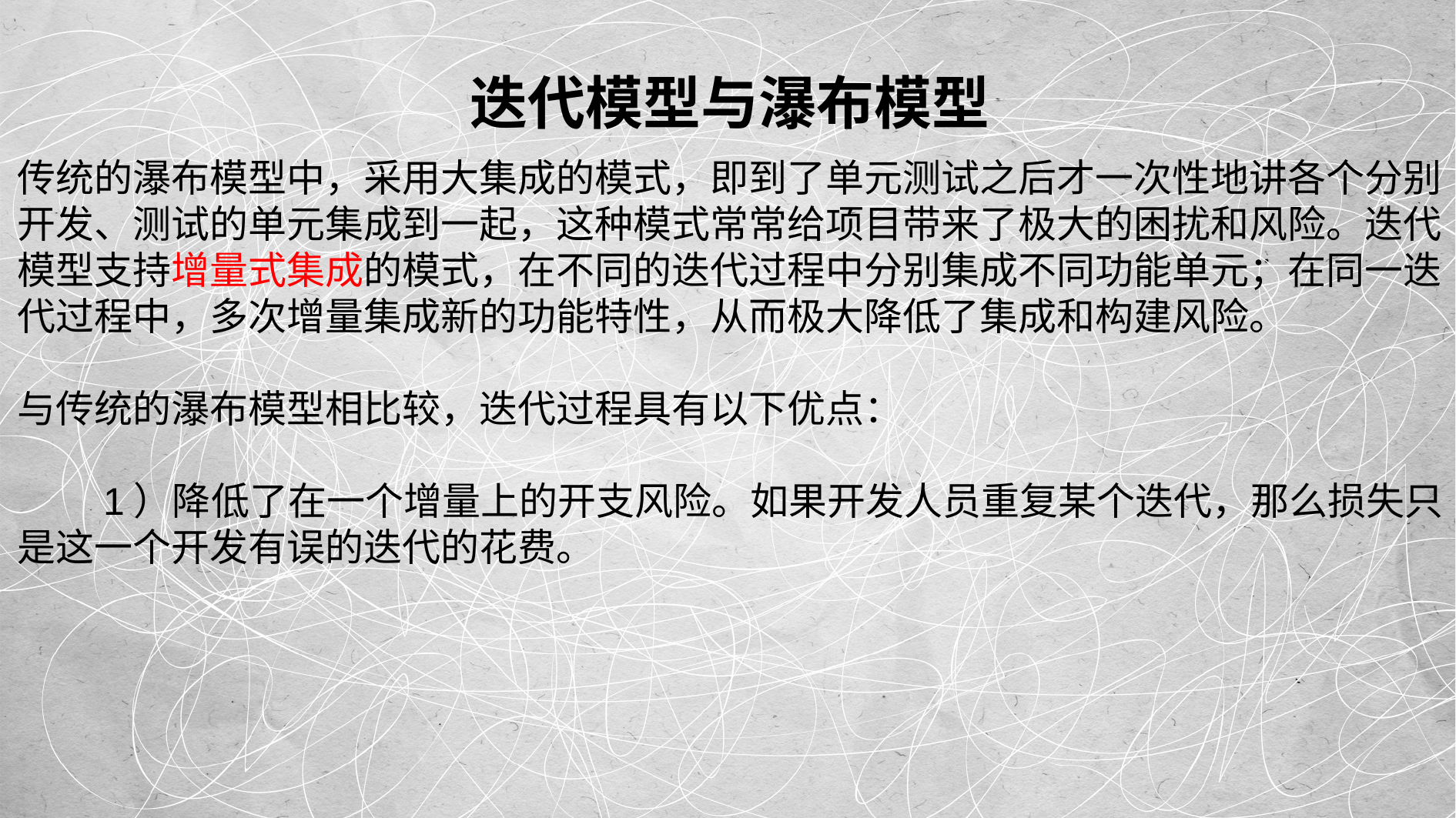

迭代模型与瀑布模型
传统的瀑布模型中，采用大集成的模式，即到了单元测试之后才一次性地讲各个分别开发、测试的单元集成到一起，这种模式常常给项目带来了极大的困扰和风险。迭代模型支持增量式集成的模式，在不同的迭代过程中分别集成不同功能单元；在同一迭代过程中，多次增量集成新的功能特性，从而极大降低了集成和构建风险。

与传统的瀑布模型相比较，迭代过程具有以下优点：

　　1）降低了在一个增量上的开支风险。如果开发人员重复某个迭代，那么损失只是这一个开发有误的迭代的花费。